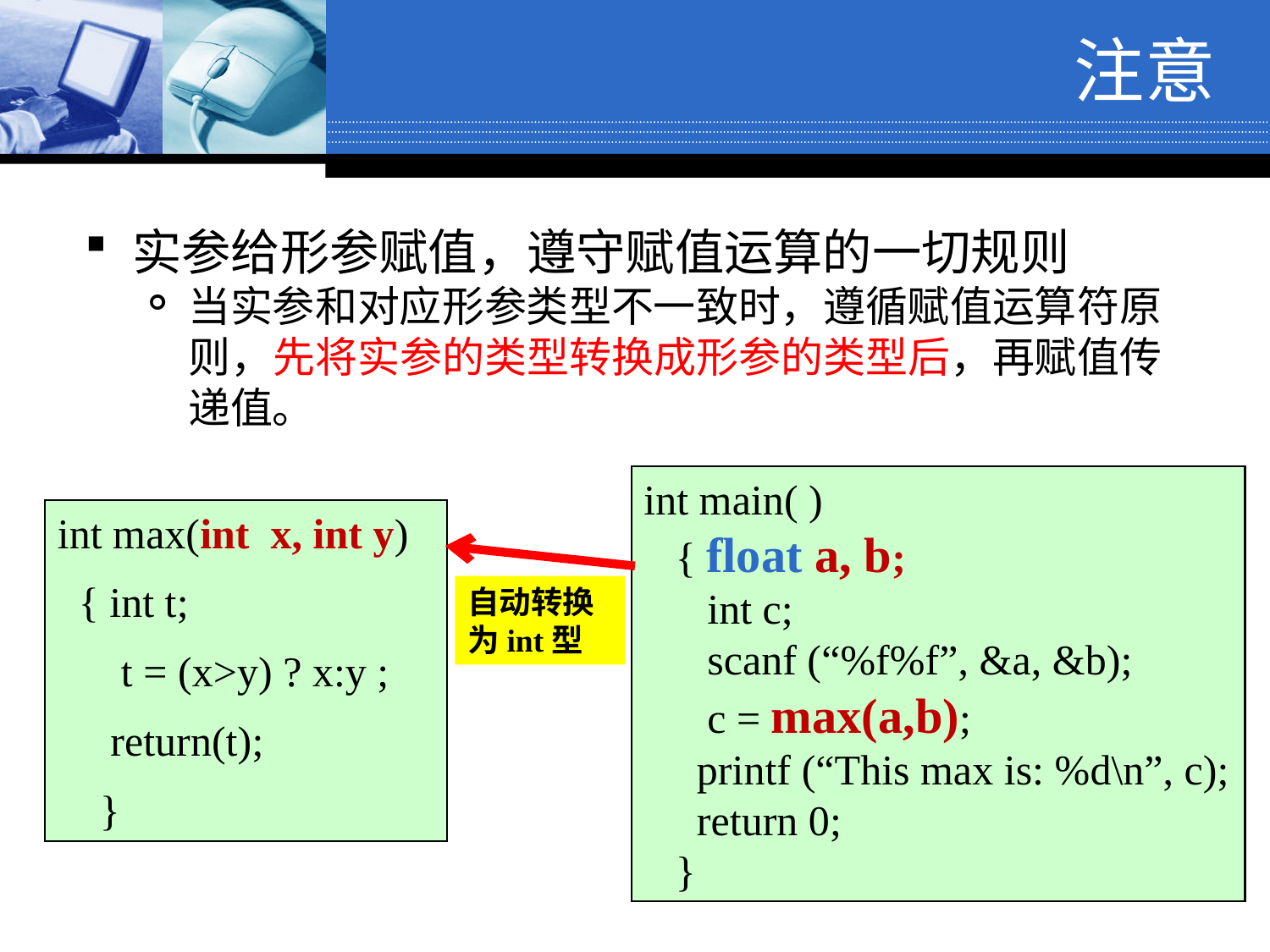

注意
实参给形参赋值，遵守赋值运算的一切规则
当实参和对应形参类型不一致时，遵循赋值运算符原则，先将实参的类型转换成形参的类型后，再赋值传递值。
int main( )
   { float a, b;
      int c;
      scanf (“%f%f”, &a, &b);
      c = max(a,b);
     printf (“This max is: %d\n”, c);
     return 0;
   }
int max(int  x, int y)
  { int t;
      t = (x>y) ? x:y ;
     return(t);
    }
自动转换为int型